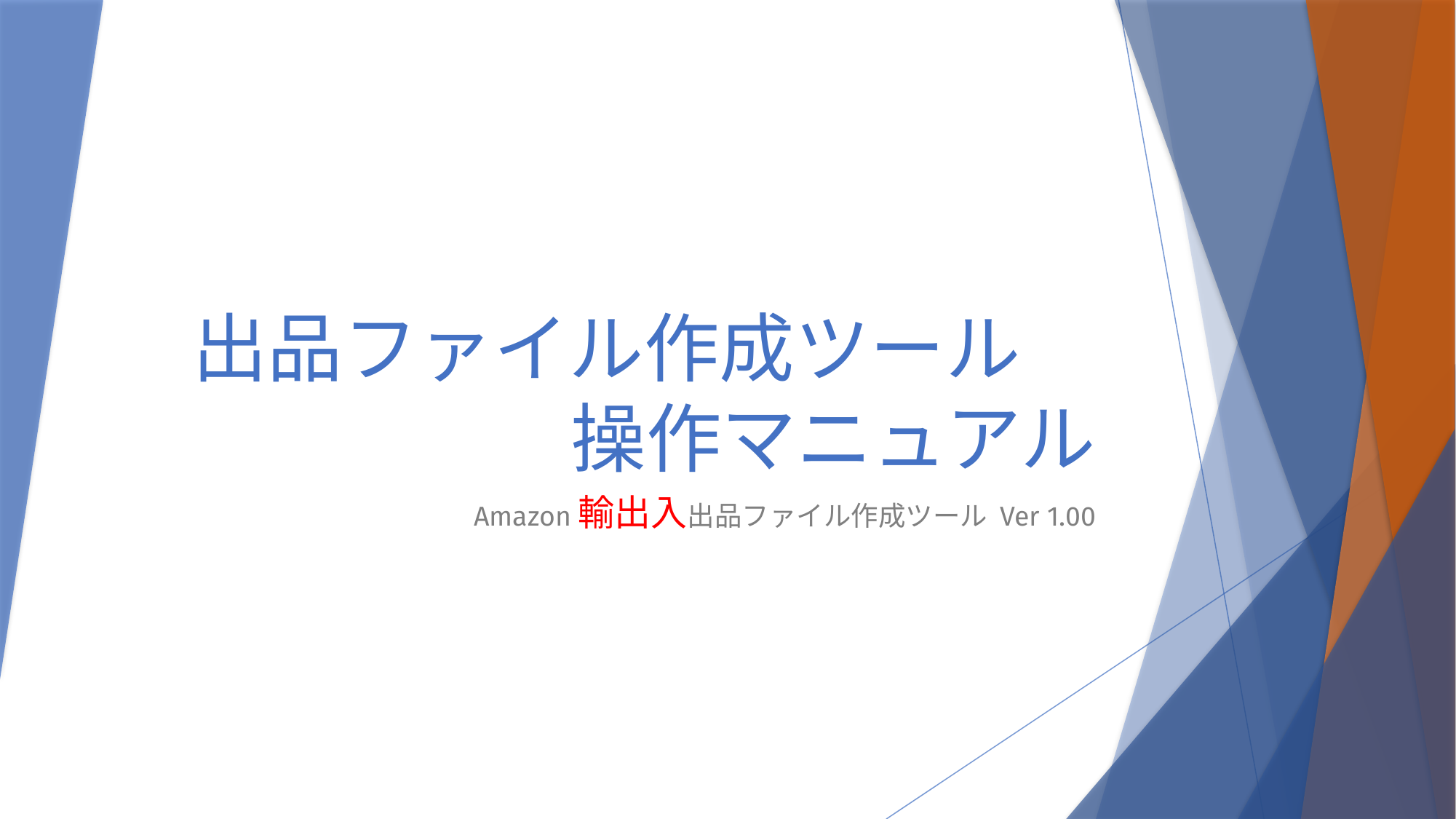

# 出品ファイル作成ツール　 操作マニュアル
 Amazon輸出入出品ファイル作成ツール Ver 1.00